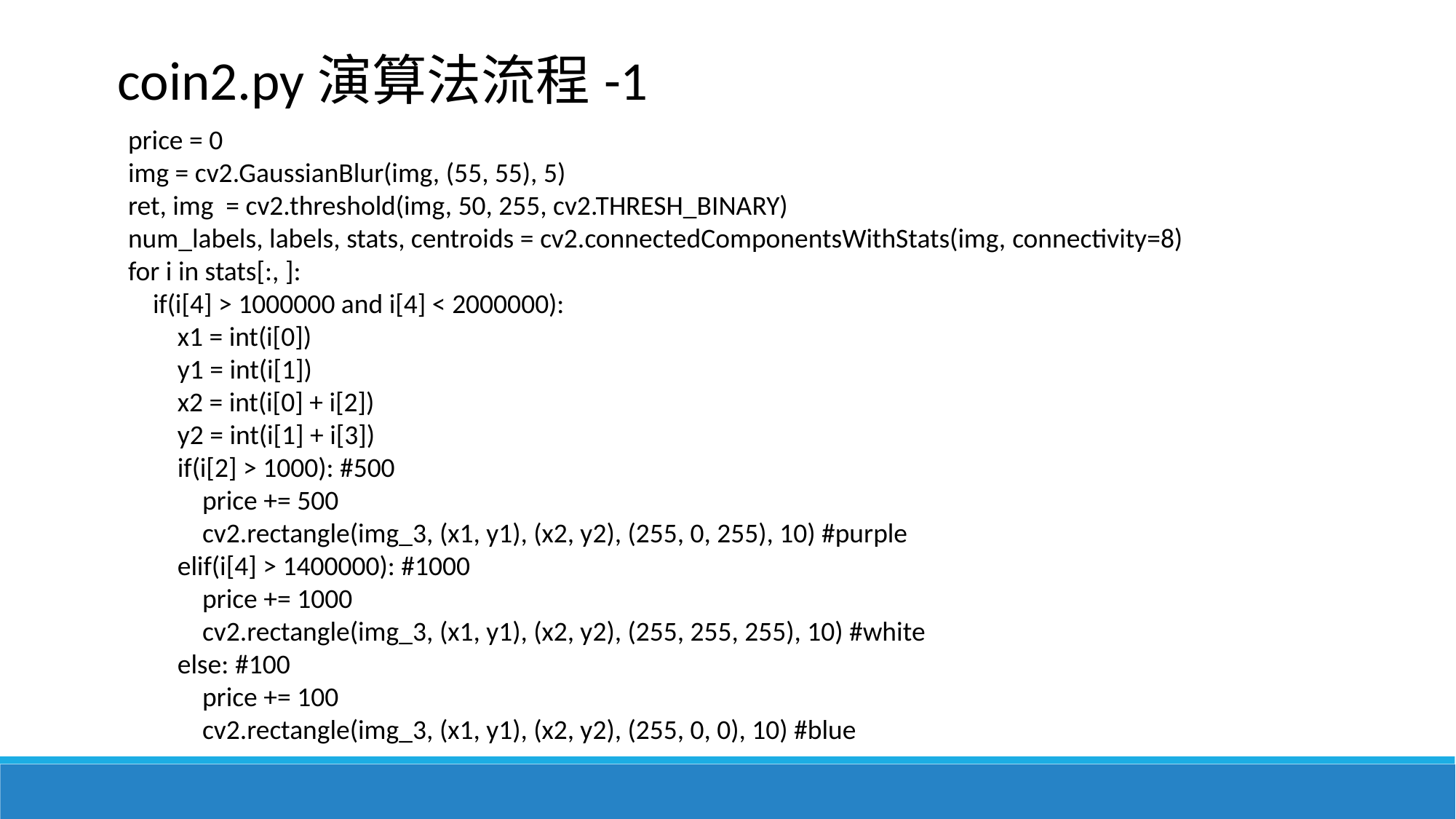

coin2.py演算法流程-1
price = 0
img = cv2.GaussianBlur(img, (55, 55), 5)
ret, img  = cv2.threshold(img, 50, 255, cv2.THRESH_BINARY)
num_labels, labels, stats, centroids = cv2.connectedComponentsWithStats(img, connectivity=8)
for i in stats[:, ]:
    if(i[4] > 1000000 and i[4] < 2000000):
        x1 = int(i[0])
        y1 = int(i[1])
        x2 = int(i[0] + i[2])
        y2 = int(i[1] + i[3])
        if(i[2] > 1000): #500
            price += 500
            cv2.rectangle(img_3, (x1, y1), (x2, y2), (255, 0, 255), 10) #purple
        elif(i[4] > 1400000): #1000
            price += 1000
            cv2.rectangle(img_3, (x1, y1), (x2, y2), (255, 255, 255), 10) #white
        else: #100
            price += 100
            cv2.rectangle(img_3, (x1, y1), (x2, y2), (255, 0, 0), 10) #blue